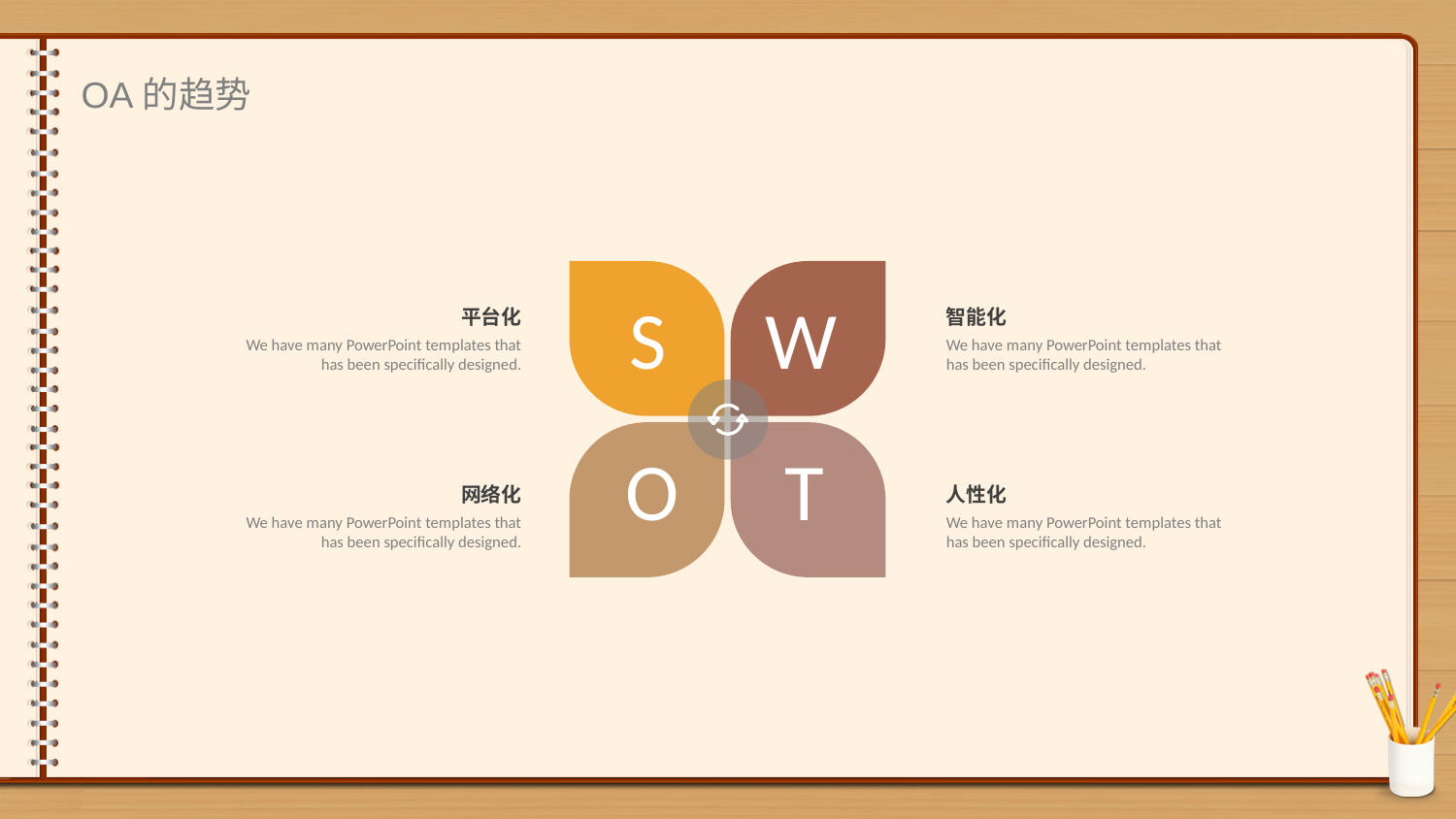

OA的趋势

S
W
平台化
We have many PowerPoint templates that has been specifically designed.
智能化
We have many PowerPoint templates that has been specifically designed.

O
T
网络化
We have many PowerPoint templates that has been specifically designed.
人性化
We have many PowerPoint templates that has been specifically designed.